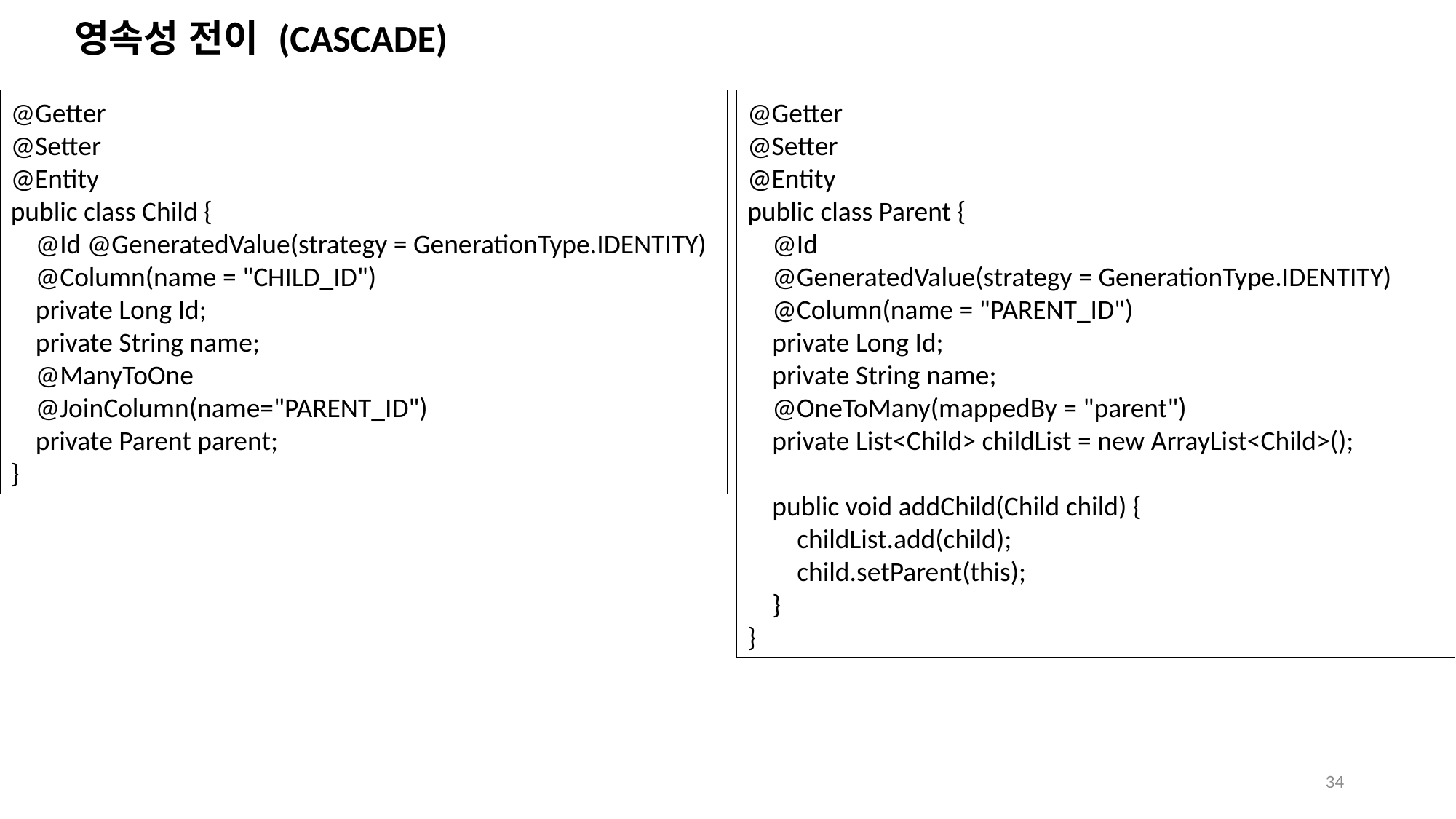

# 영속성 전이 (CASCADE)
@Getter
@Setter
@Entity
public class Child {
    @Id @GeneratedValue(strategy = GenerationType.IDENTITY)
    @Column(name = "CHILD_ID")
    private Long Id;
    private String name;
    @ManyToOne
    @JoinColumn(name="PARENT_ID")
    private Parent parent;
}
@Getter
@Setter
@Entity
public class Parent {
    @Id
    @GeneratedValue(strategy = GenerationType.IDENTITY)
    @Column(name = "PARENT_ID")
    private Long Id;
    private String name;
    @OneToMany(mappedBy = "parent")
    private List<Child> childList = new ArrayList<Child>();

    public void addChild(Child child) {
        childList.add(child);
        child.setParent(this);
    }
}
34